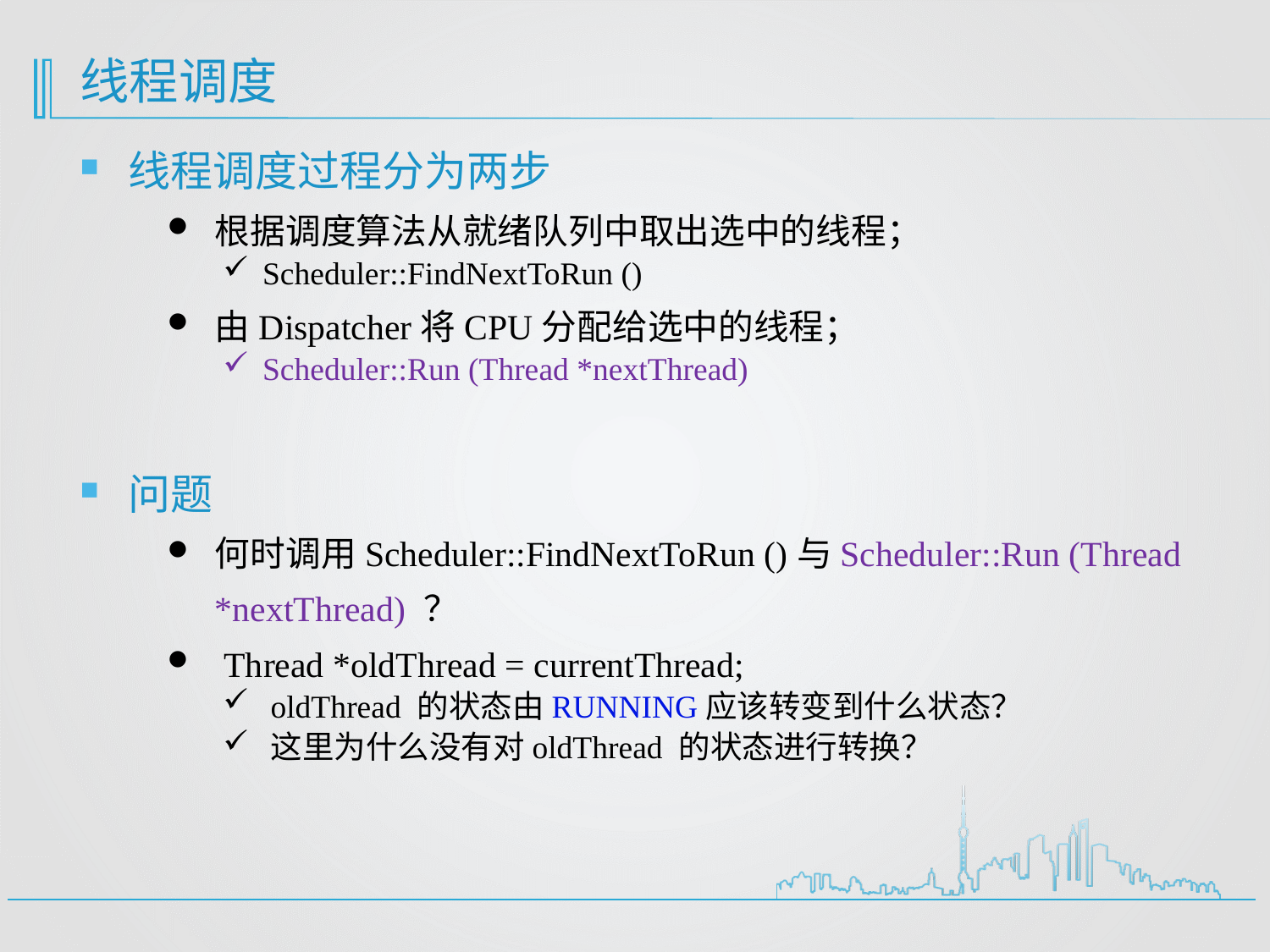

# 线程调度
线程调度过程分为两步
根据调度算法从就绪队列中取出选中的线程；
Scheduler::FindNextToRun ()
由Dispatcher将CPU分配给选中的线程；
Scheduler::Run (Thread *nextThread)

问题
何时调用Scheduler::FindNextToRun ()与Scheduler::Run (Thread *nextThread) ？
 Thread *oldThread = currentThread;
oldThread 的状态由RUNNING应该转变到什么状态？
这里为什么没有对oldThread 的状态进行转换？